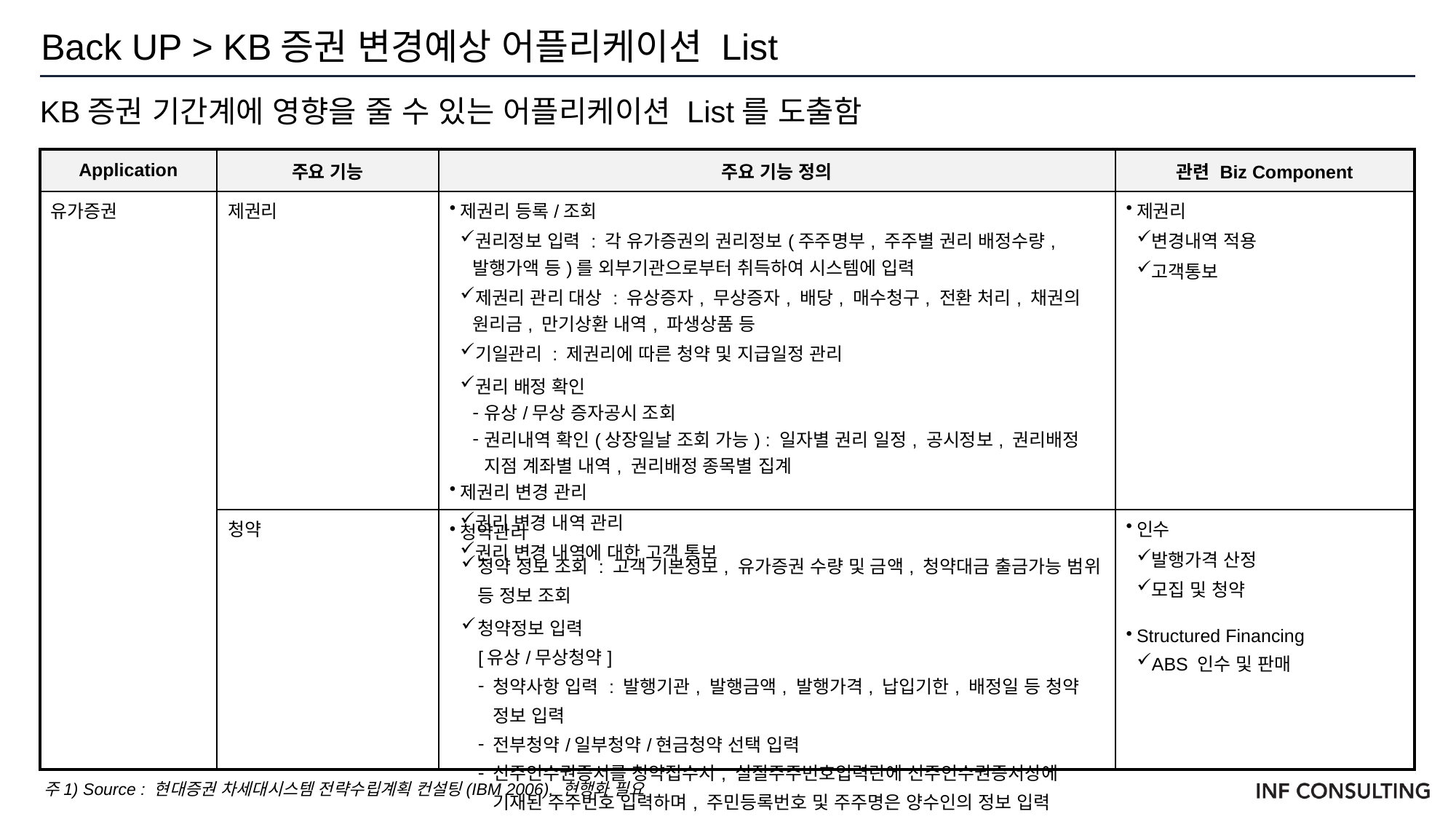

# Back UP > KB증권 변경예상 어플리케이션 List
KB증권 기간계에 영향을 줄 수 있는 어플리케이션 List를 도출함
| Application | 주요 기능 | 주요 기능 정의 | 관련 Biz Component |
| --- | --- | --- | --- |
| 유가증권 | 제권리 | 제권리 등록/조회 권리정보 입력 : 각 유가증권의 권리정보(주주명부, 주주별 권리 배정수량, 발행가액 등)를 외부기관으로부터 취득하여 시스템에 입력 제권리 관리 대상 : 유상증자, 무상증자, 배당, 매수청구, 전환 처리, 채권의 원리금, 만기상환 내역, 파생상품 등 기일관리 : 제권리에 따른 청약 및 지급일정 관리 권리 배정 확인 유상/무상 증자공시 조회 권리내역 확인(상장일날 조회 가능) : 일자별 권리 일정, 공시정보, 권리배정 지점 계좌별 내역, 권리배정 종목별 집계 제권리 변경 관리 권리 변경 내역 관리 권리 변경 내역에 대한 고객 통보 | 제권리 변경내역 적용 고객통보 |
|  | 청약 | 청약관리 청약 정보 조회 : 고객 기본정보, 유가증권 수량 및 금액, 청약대금 출금가능 범위 등 정보 조회 청약정보 입력 [유상/무상청약] 청약사항 입력 : 발행기관, 발행금액, 발행가격, 납입기한, 배정일 등 청약 정보 입력 전부청약/일부청약/현금청약 선택 입력 신주인수권증서를 청약접수시, 실질주주번호입력란에 신주인수권증서상에 기재된 주주번호 입력하며, 주민등록번호 및 주주명은 양수인의 정보 입력 | 인수 발행가격 산정 모집 및 청약 Structured Financing ABS 인수 및 판매 |
주1) Source : 현대증권 차세대시스템 전략수립계획 컨설팅(IBM 2006), 현행화 필요